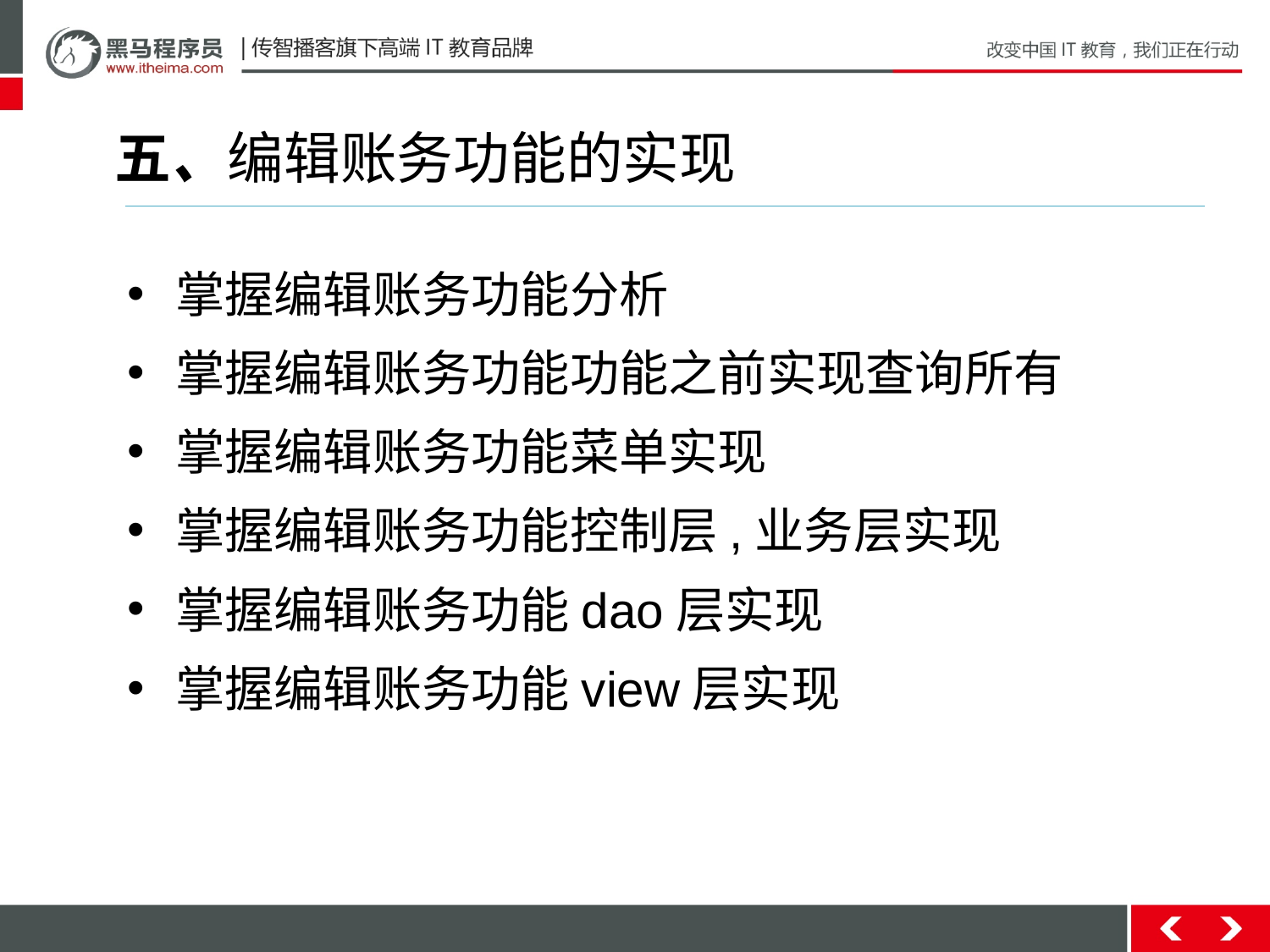

五、编辑账务功能的实现
掌握编辑账务功能分析
掌握编辑账务功能功能之前实现查询所有
掌握编辑账务功能菜单实现
掌握编辑账务功能控制层,业务层实现
掌握编辑账务功能dao层实现
掌握编辑账务功能view层实现